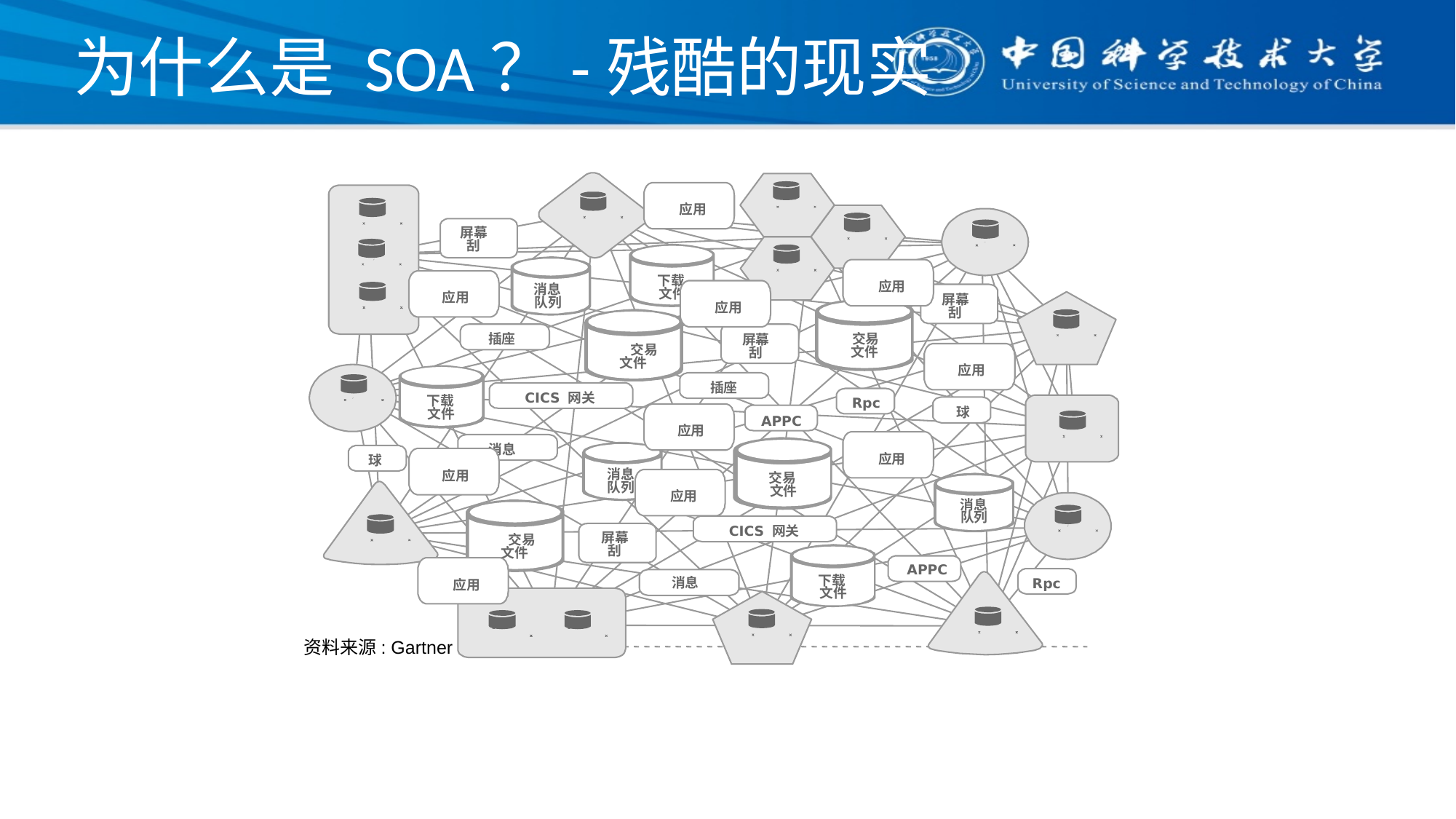

# 为什么是 SOA？-残酷的现实

应用

屏幕
刮

下载

应用

消息

文件
应用
屏幕
队列
应用

刮

插座
交易
屏幕

交易
文件

刮
文件
应用

插座

CICS 网关
下载
Rpc

球

文件

APPC

应用

消息

应用
球

消息
应用

交易

队列
文件
应用

消息

队列

CICS 网关

屏幕

交易
刮
文件

APPC

下载
消息
Rpc
应用
文件

资料来源: Gartner